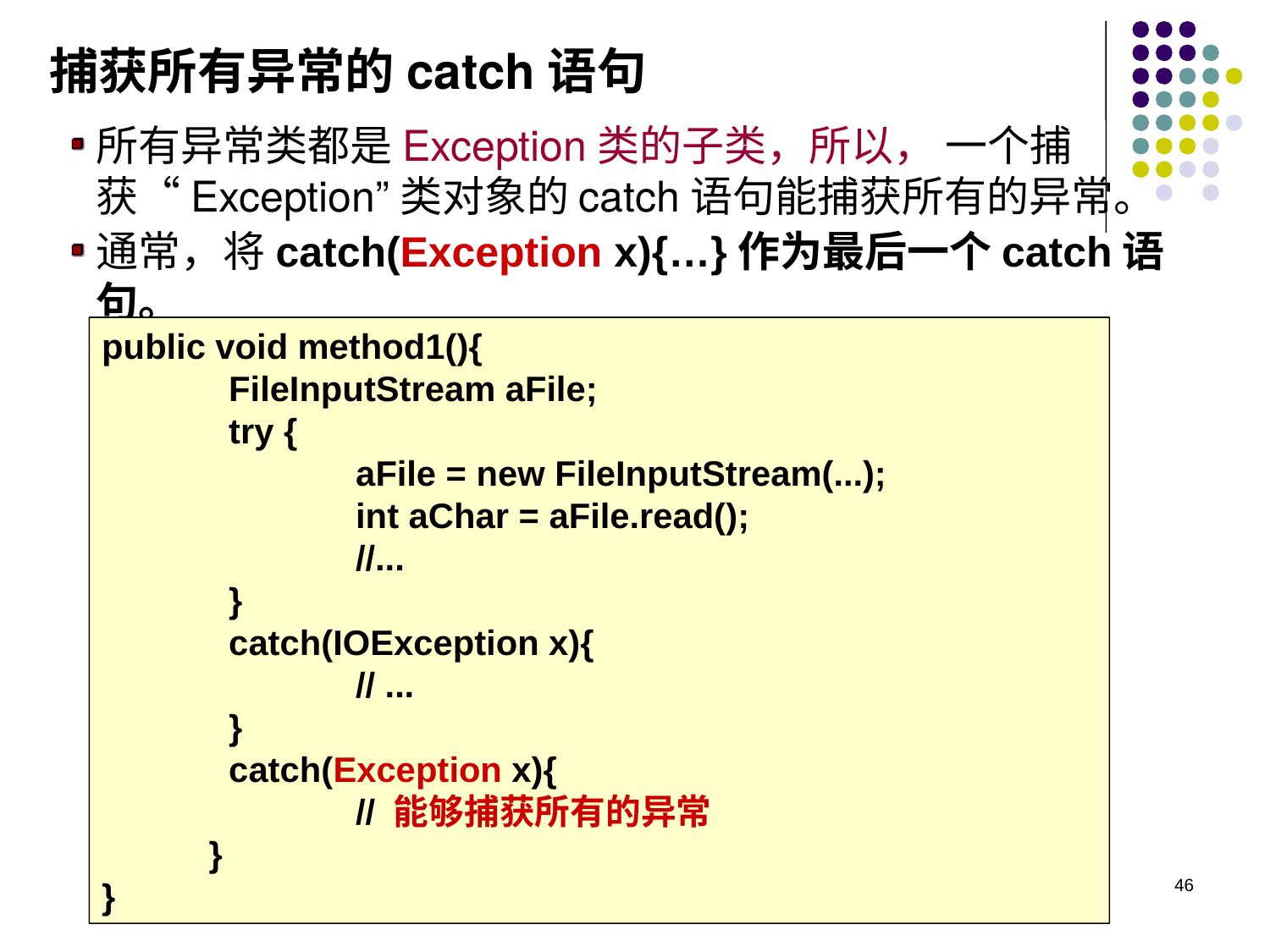

捕获所有异常的catch语句
所有异常类都是Exception类的子类，所以， 一个捕获“Exception”类对象的catch语句能捕获所有的异常。
通常，将catch(Exception x){…}作为最后一个catch语句。
public void method1(){
	FileInputStream aFile;
	try {
		aFile = new FileInputStream(...);
		int aChar = aFile.read();
		//...
	}
	catch(IOException x){
		// ...
	}
	catch(Exception x){
		// 能够捕获所有的异常
           }
}
46